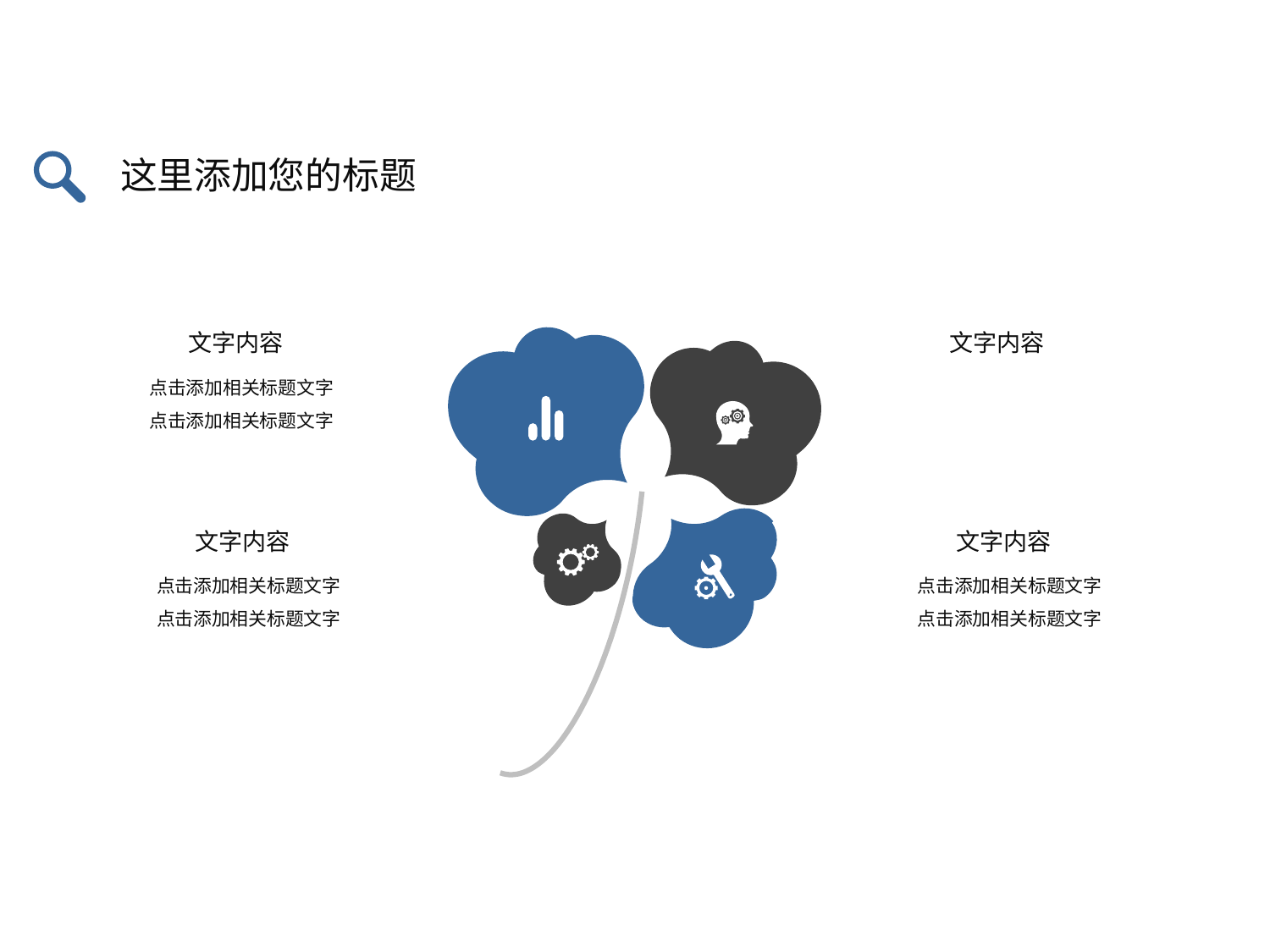

这里添加您的标题

文字内容
文字内容

点击添加相关标题文字
点击添加相关标题文字

文字内容
文字内容

点击添加相关标题文字
点击添加相关标题文字
点击添加相关标题文字
点击添加相关标题文字